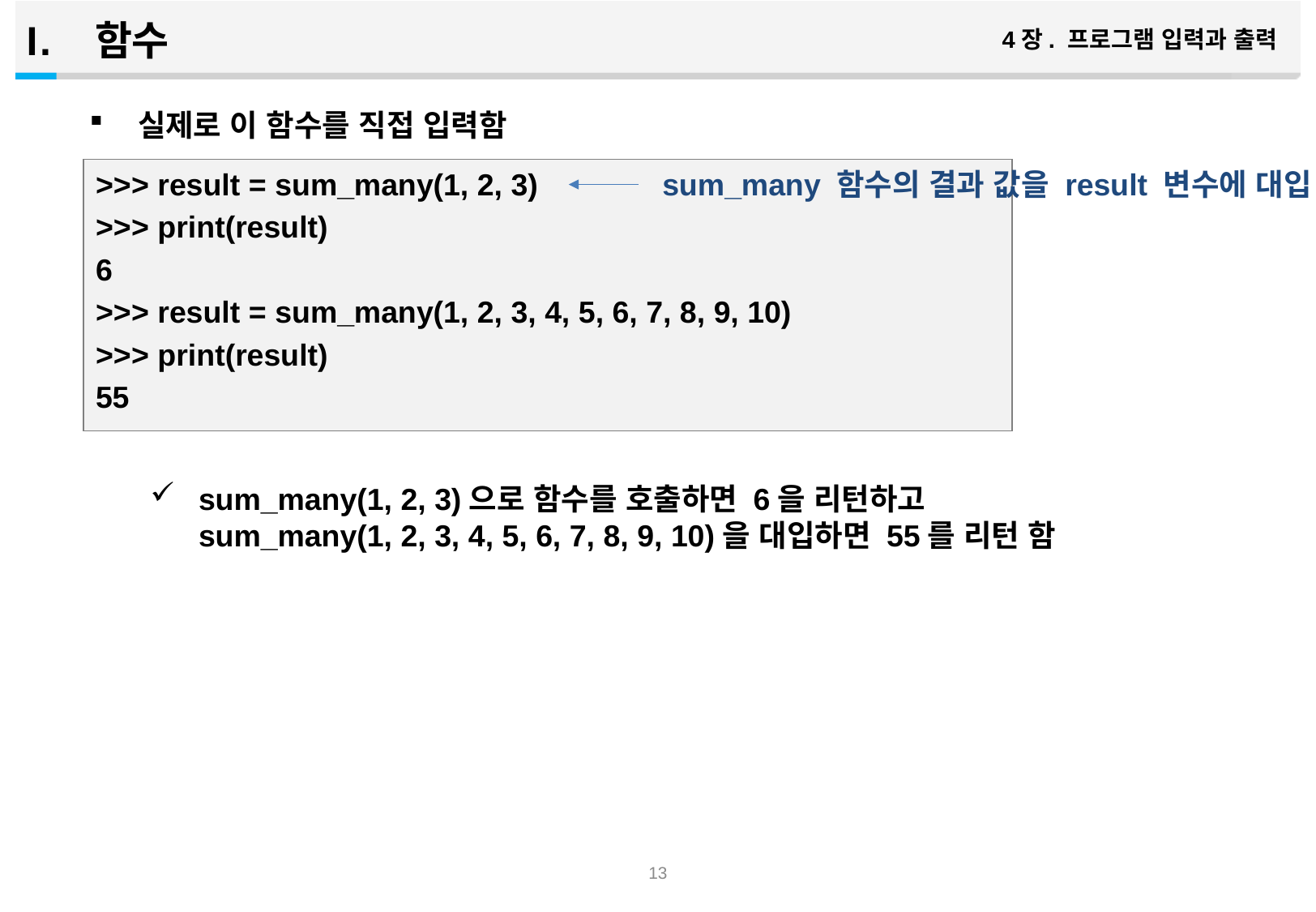

함수
4장. 프로그램 입력과 출력
실제로 이 함수를 직접 입력함

sum_many(1, 2, 3)으로 함수를 호출하면 6을 리턴하고                           sum_many(1, 2, 3, 4, 5, 6, 7, 8, 9, 10)을 대입하면 55를 리턴 함
>>> result = sum_many(1, 2, 3)
>>> print(result)
6
>>> result = sum_many(1, 2, 3, 4, 5, 6, 7, 8, 9, 10)
>>> print(result)
55
sum_many 함수의 결과 값을 result 변수에 대입
13